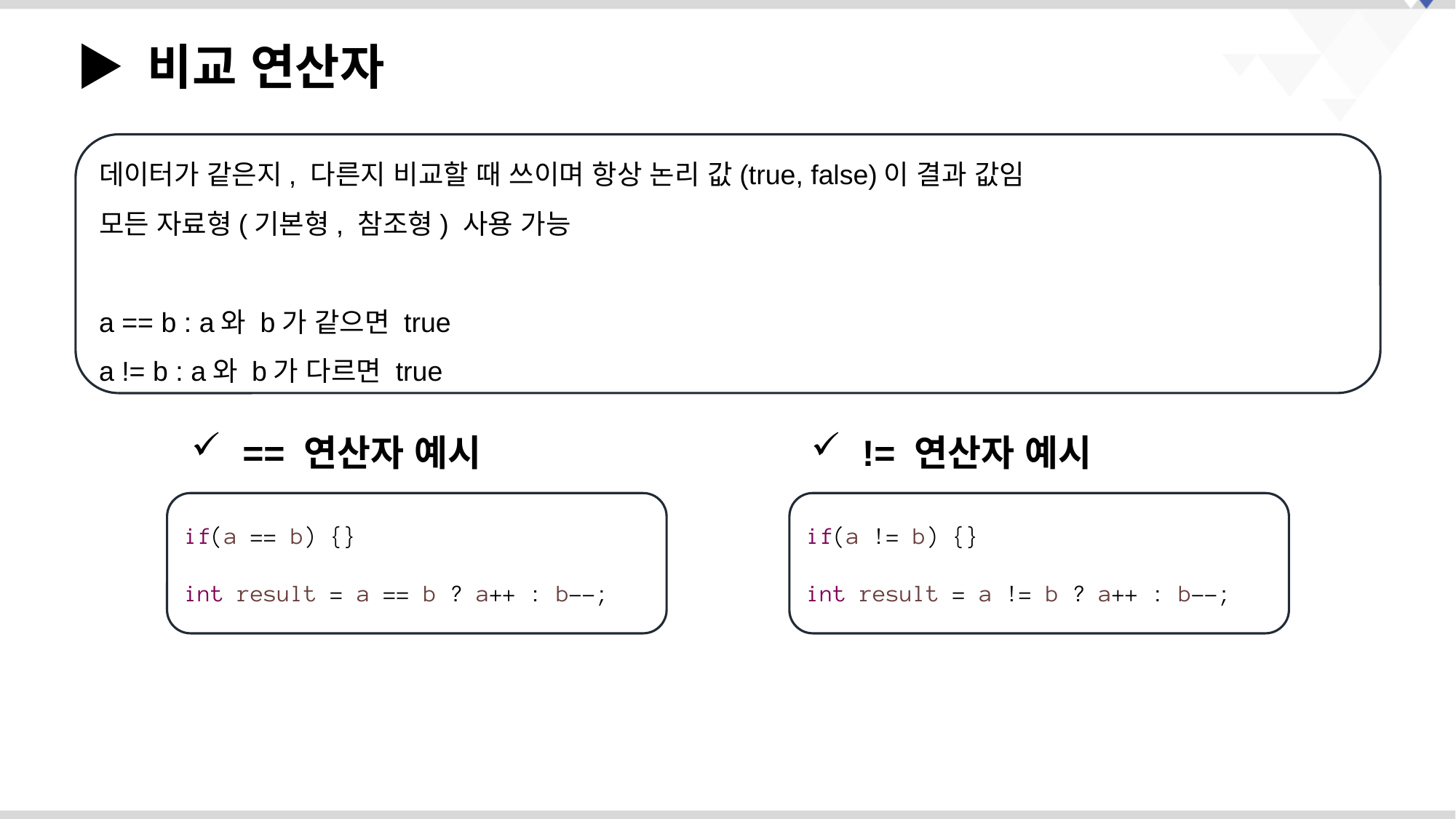

▶ 비교 연산자
데이터가 같은지, 다른지 비교할 때 쓰이며 항상 논리 값(true, false)이 결과 값임
모든 자료형(기본형, 참조형) 사용 가능

a == b : a와 b가 같으면 true
a != b : a와 b가 다르면 true
 == 연산자 예시
 != 연산자 예시
if(a == b) {}

int result = a == b ? a++ : b--;
if(a != b) {}

int result = a != b ? a++ : b--;